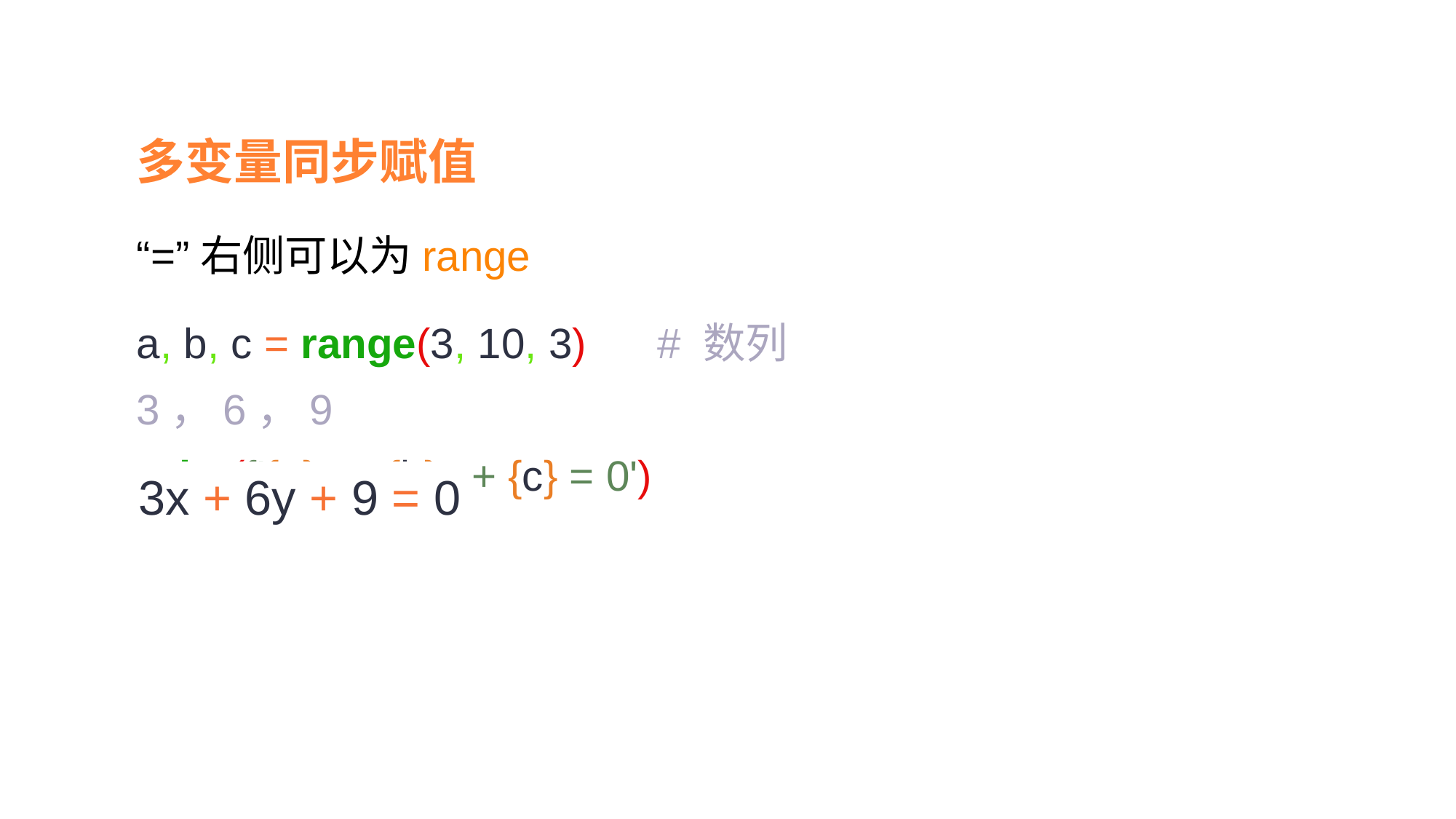

多变量同步赋值
“=”右侧可以为range
a, b, c = range(3, 10, 3)      # 数列3，6，9
print(f'{a}x + {b}y + {c} = 0')
3x + 6y + 9 = 0